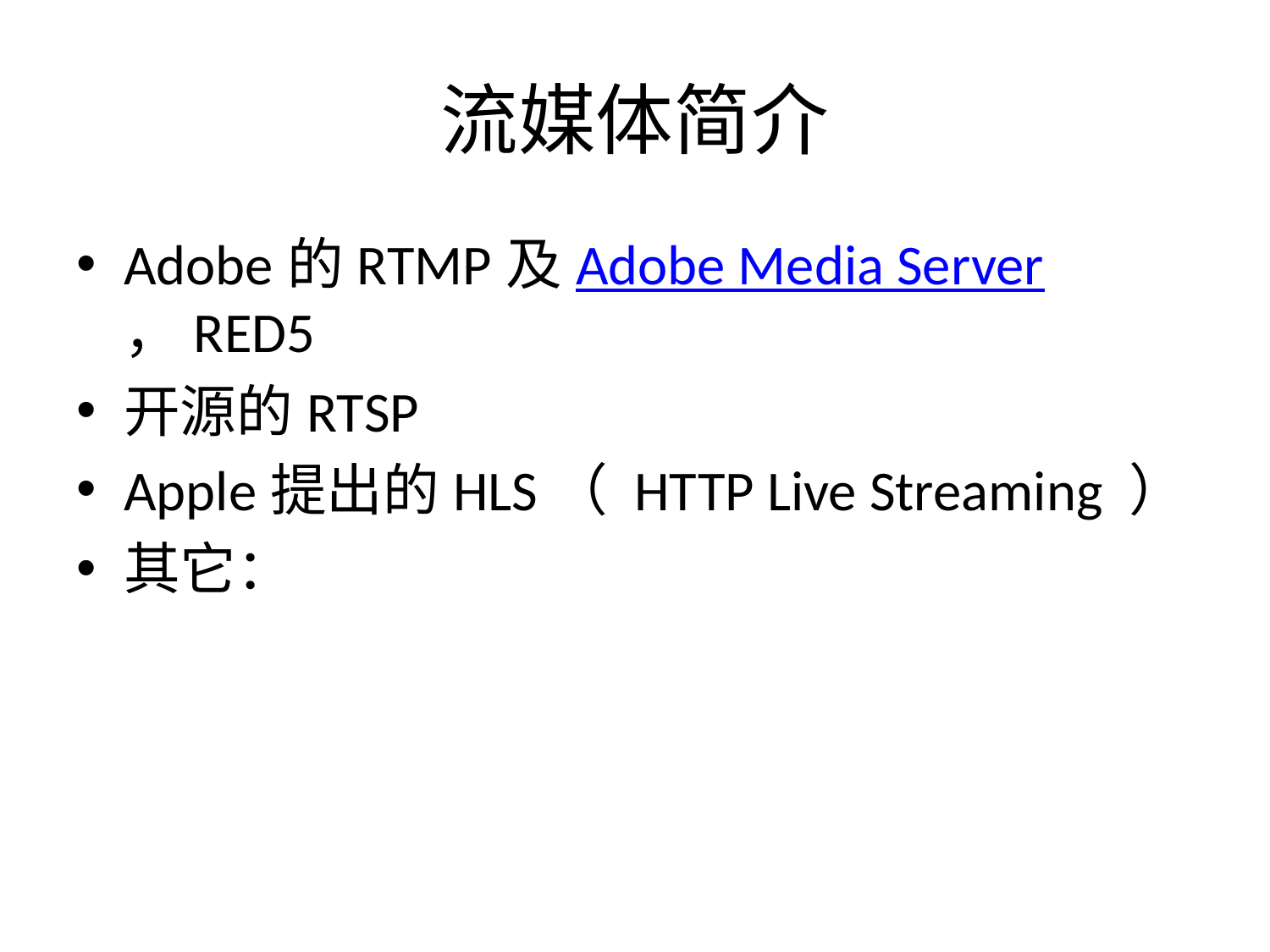

流媒体简介
Adobe的RTMP及Adobe Media Server，RED5
开源的RTSP
Apple提出的HLS（ HTTP Live Streaming ）
其它：